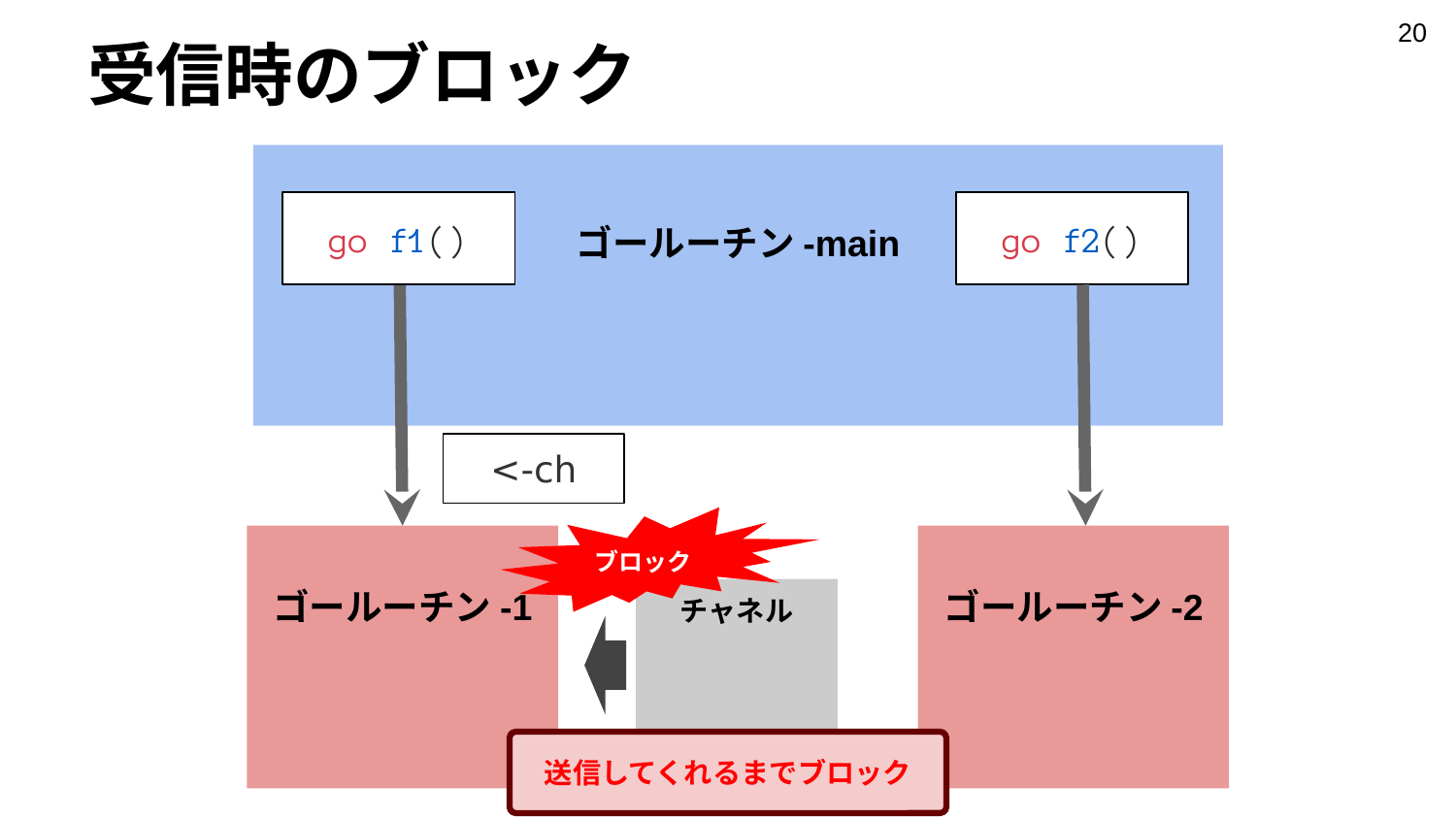

20
# 受信時のブロック
ゴールーチン-main

go f1()
go f2()
<-ch
ブロック

ゴールーチン-1

ゴールーチン-2
チャネル

送信してくれるまでブロック